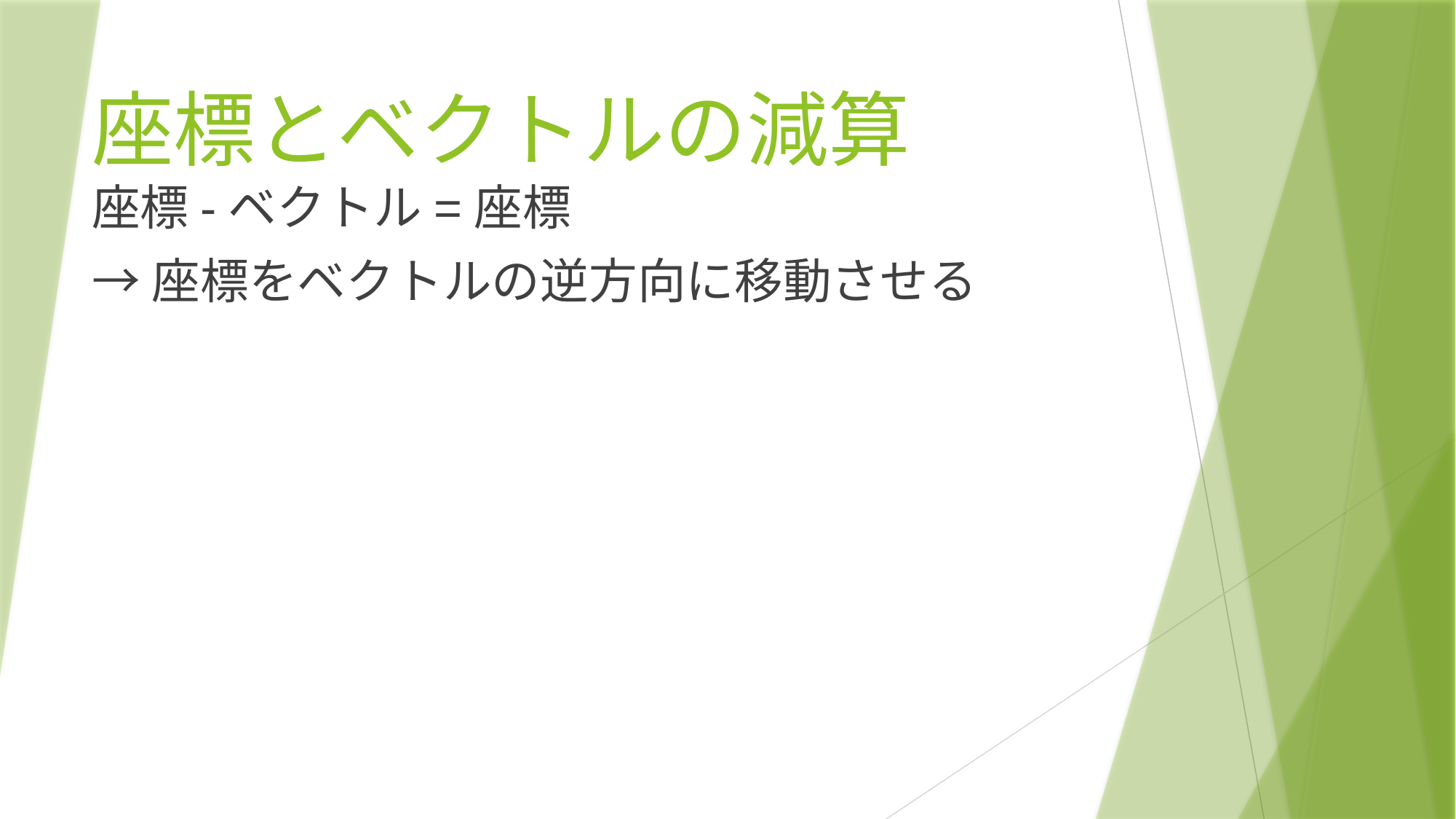

# 座標とベクトルの減算
座標-ベクトル=座標
→座標をベクトルの逆方向に移動させる